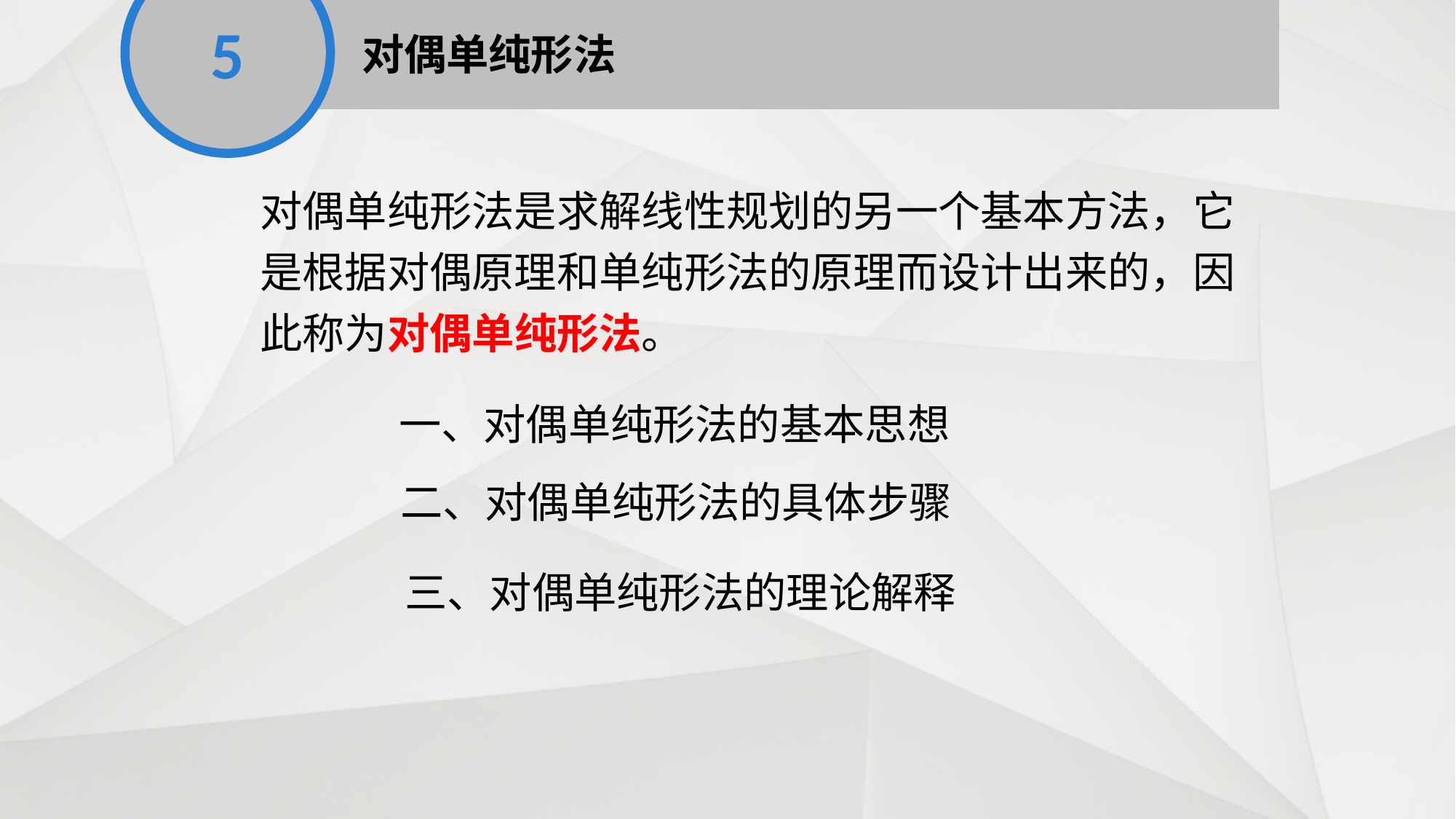

5

对偶单纯形法
对偶单纯形法是求解线性规划的另一个基本方法，它是根据对偶原理和单纯形法的原理而设计出来的，因此称为对偶单纯形法。
一、对偶单纯形法的基本思想
二、对偶单纯形法的具体步骤
三、对偶单纯形法的理论解释